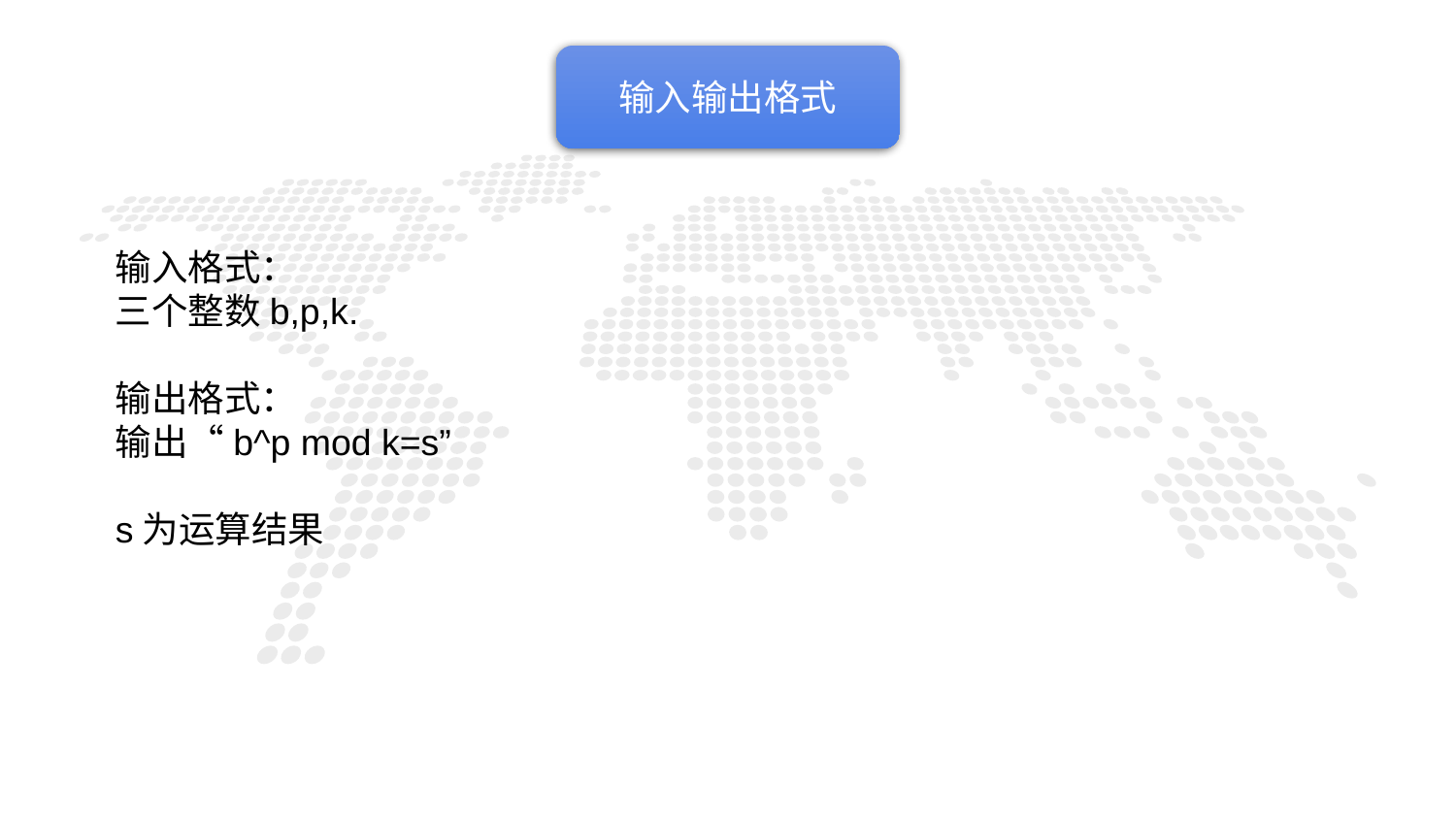

输入输出格式
输入格式：
三个整数b,p,k.

输出格式：
输出“b^p mod k=s”

s为运算结果